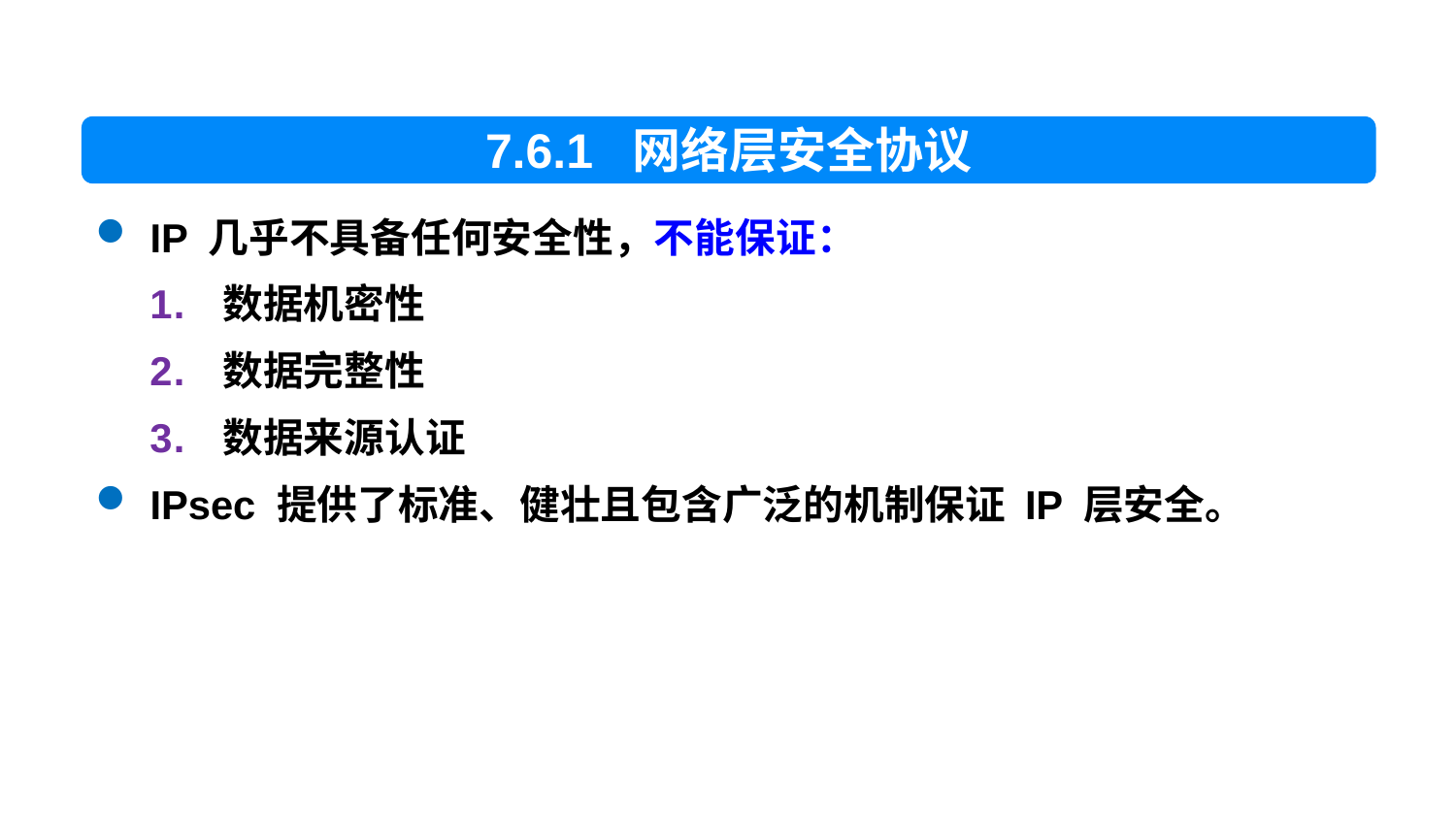

7.6.1  网络层安全协议

IP 几乎不具备任何安全性，不能保证：
数据机密性
数据完整性
数据来源认证
IPsec 提供了标准、健壮且包含广泛的机制保证 IP 层安全。
67